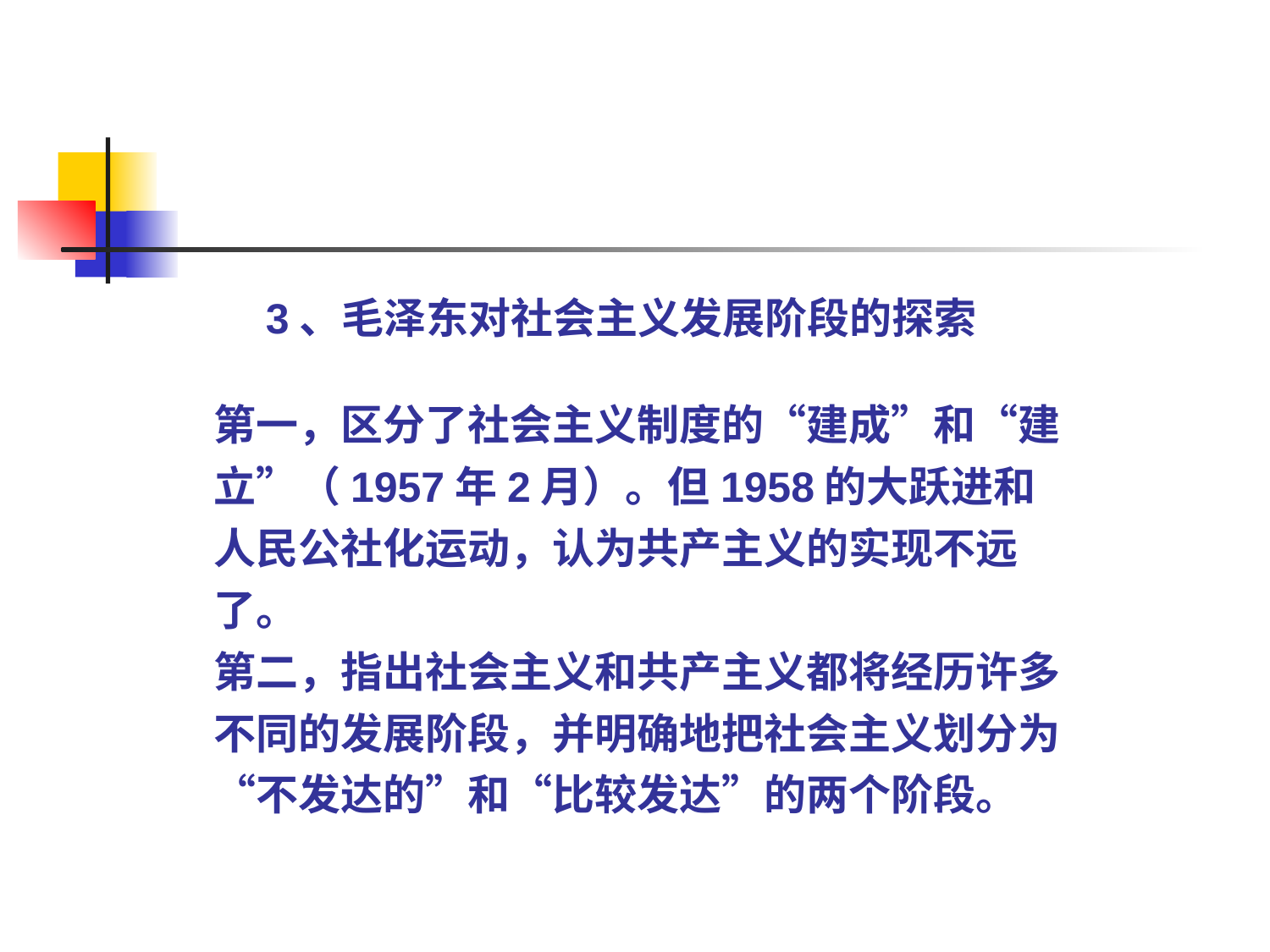

3、毛泽东对社会主义发展阶段的探索
第一，区分了社会主义制度的“建成”和“建立”（1957年2月）。但1958的大跃进和人民公社化运动，认为共产主义的实现不远了。
第二，指出社会主义和共产主义都将经历许多不同的发展阶段，并明确地把社会主义划分为“不发达的”和“比较发达”的两个阶段。